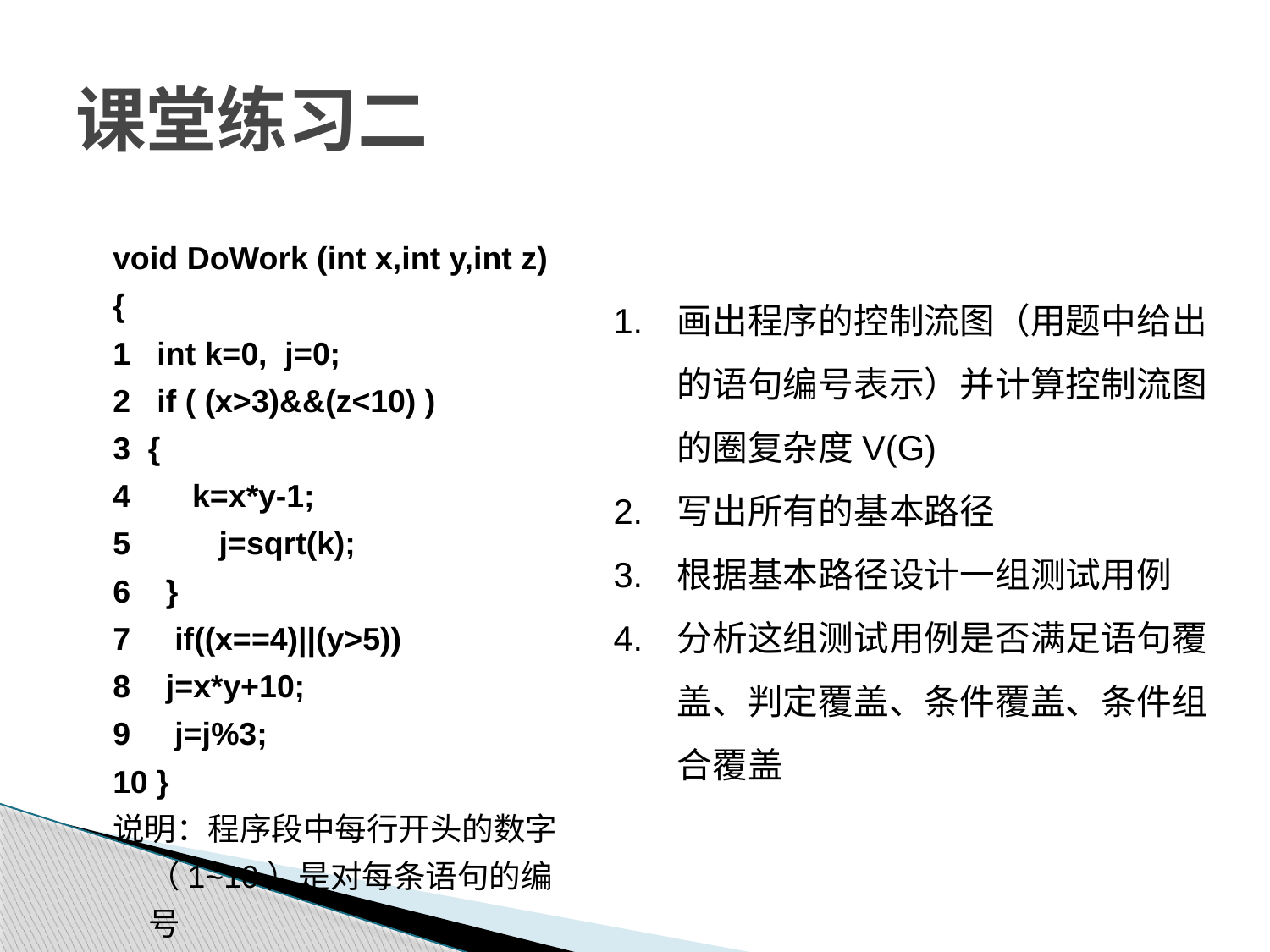

# 课堂练习二
void DoWork (int x,int y,int z)
{
1   int k=0,  j=0;
2   if ( (x>3)&&(z<10) )
3  {
4       k=x*y-1;
5          j=sqrt(k);
6    }
7     if((x==4)||(y>5))
8    j=x*y+10;
9     j=j%3;
10 }
说明：程序段中每行开头的数字（1~10）是对每条语句的编号
画出程序的控制流图（用题中给出的语句编号表示）并计算控制流图的圈复杂度V(G)
写出所有的基本路径
根据基本路径设计一组测试用例
分析这组测试用例是否满足语句覆盖、判定覆盖、条件覆盖、条件组合覆盖